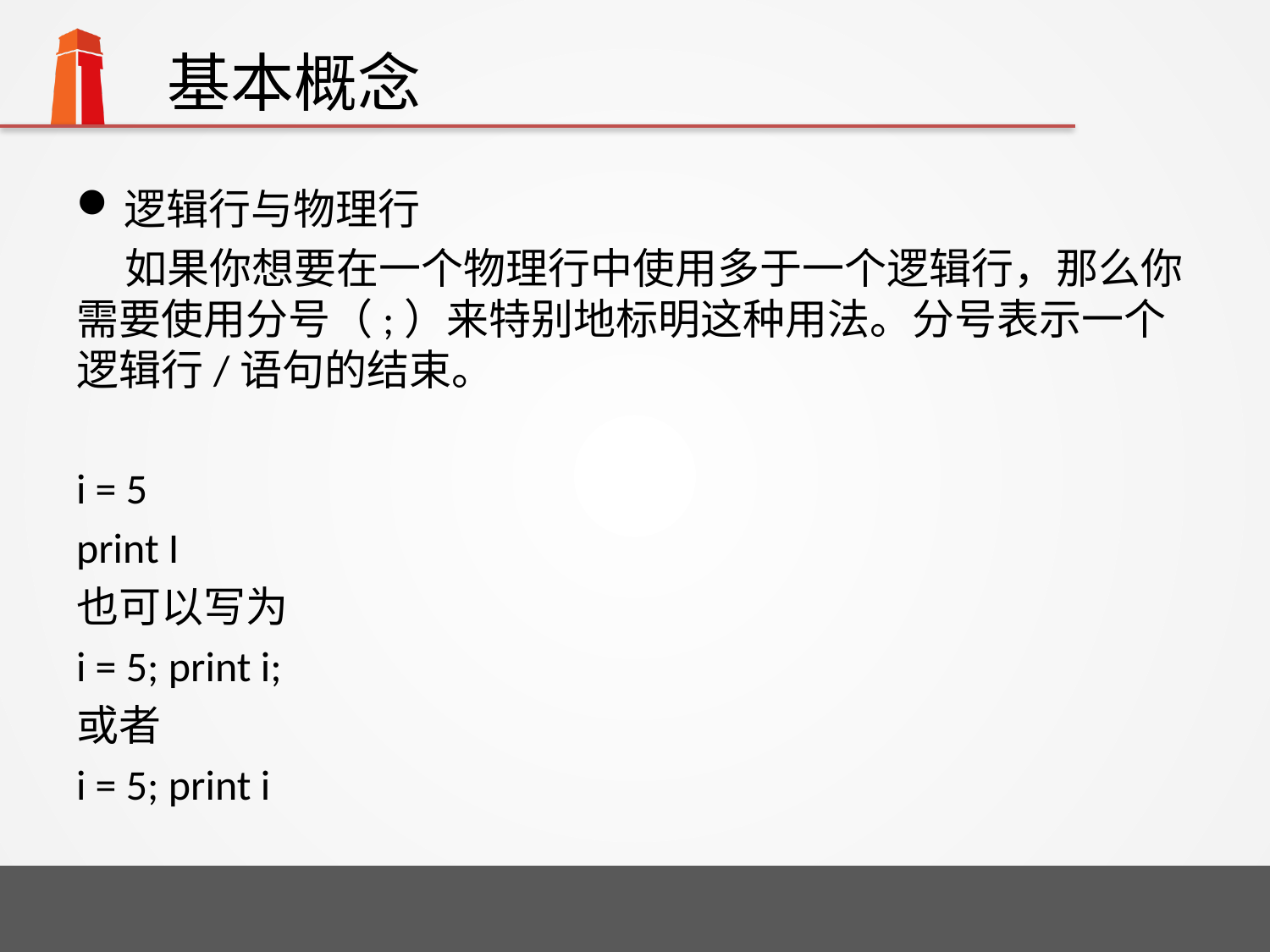

# 基本概念
逻辑行与物理行
    如果你想要在一个物理行中使用多于一个逻辑行，那么你需要使用分号（;）来特别地标明这种用法。分号表示一个逻辑行/语句的结束。

i = 5
print I
也可以写为
i = 5; print i;
或者
i = 5; print i